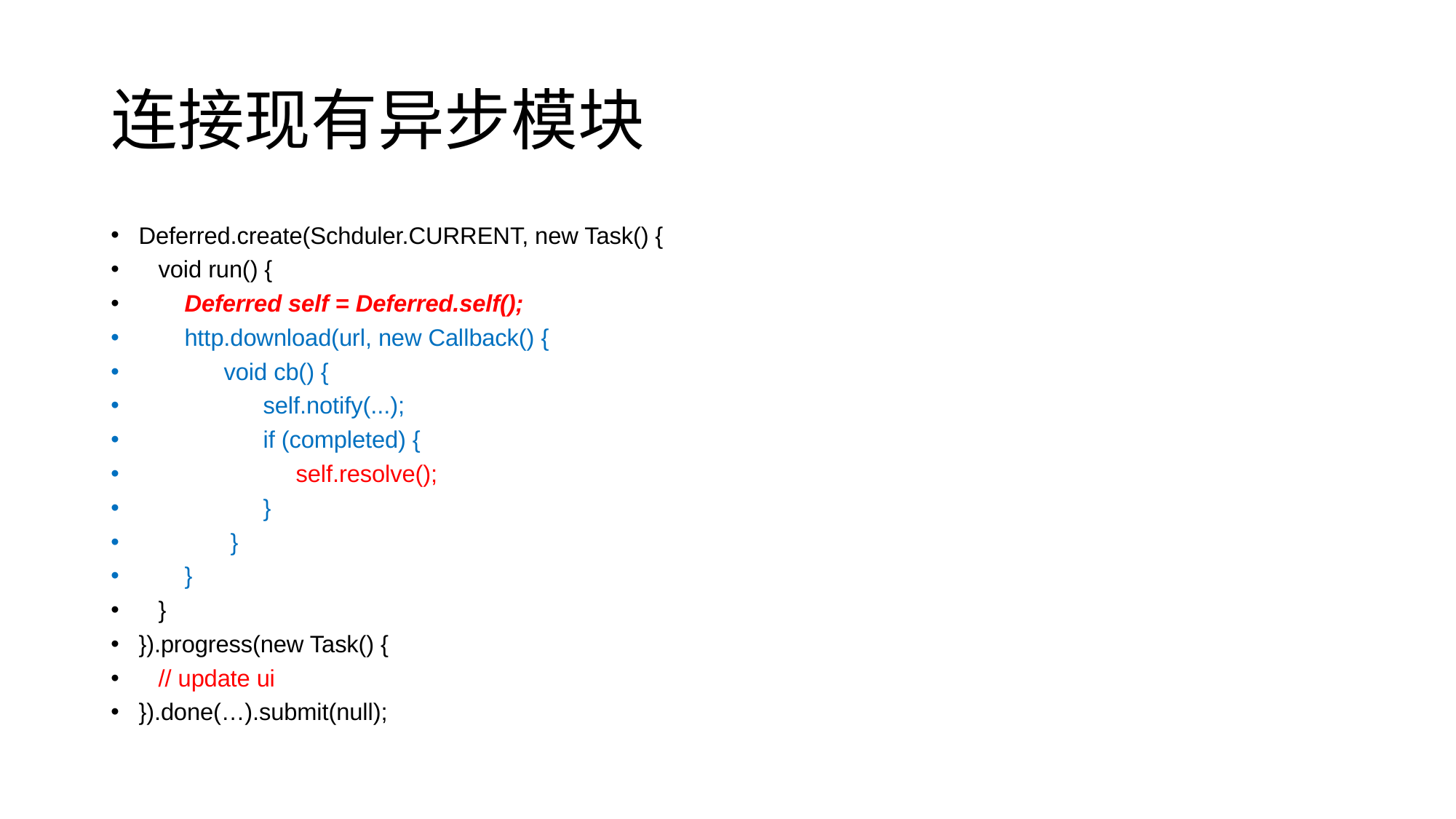

# 连接现有异步模块
Deferred.create(Schduler.CURRENT, new Task() {
   void run() {
       Deferred self = Deferred.self();
       http.download(url, new Callback() {
             void cb() {
                   self.notify(...);
                   if (completed) {
                        self.resolve();
                   }
              }
       }
   }
}).progress(new Task() {
   // update ui
}).done(…).submit(null);